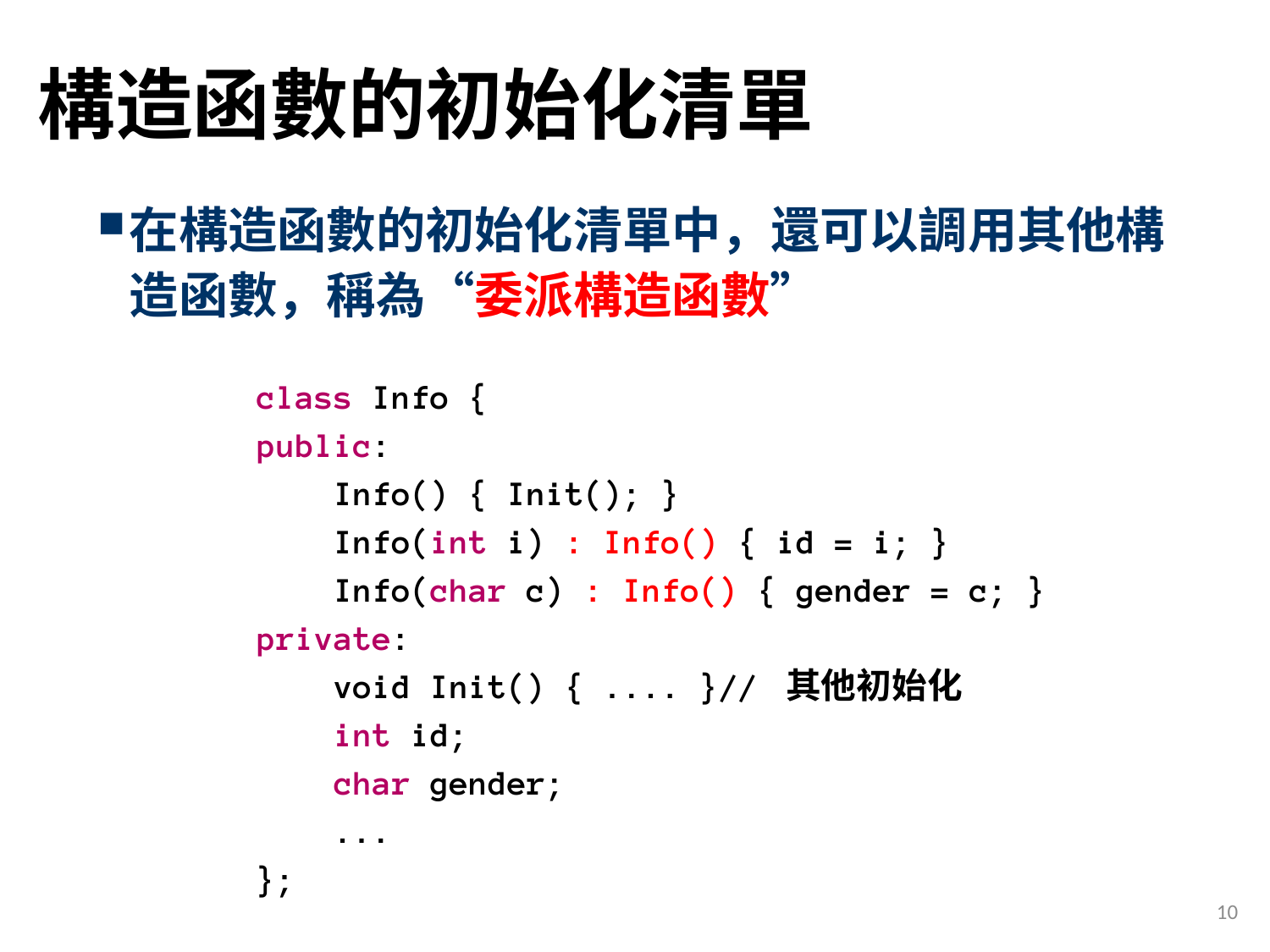

# 構造函數的初始化清單
在構造函數的初始化清單中，還可以調用其他構造函數，稱為“委派構造函數”
class Info {
public:
    Info() { Init(); }
    Info(int i) : Info() { id = i; }
    Info(char c) : Info() { gender = c; }
private:
    void Init() { .... }// 其他初始化
    int id;
    char gender;
    ...
};
10